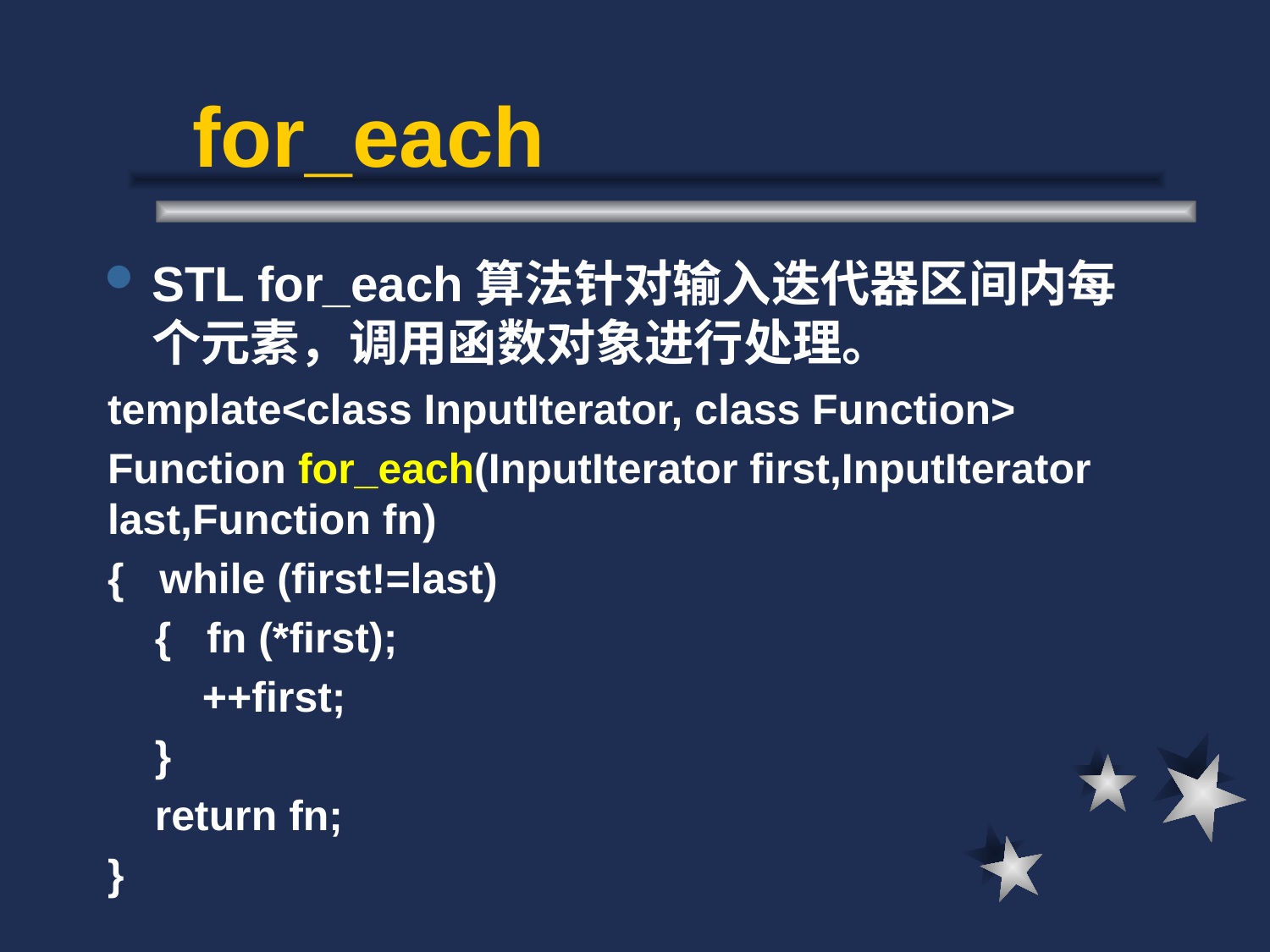

# for_each
STL for_each算法针对输入迭代器区间内每个元素，调用函数对象进行处理。
template<class InputIterator, class Function>
Function for_each(InputIterator first,InputIterator last,Function fn)
{   while (first!=last)
    {   fn (*first);
        ++first;
    }
    return fn;
}
50